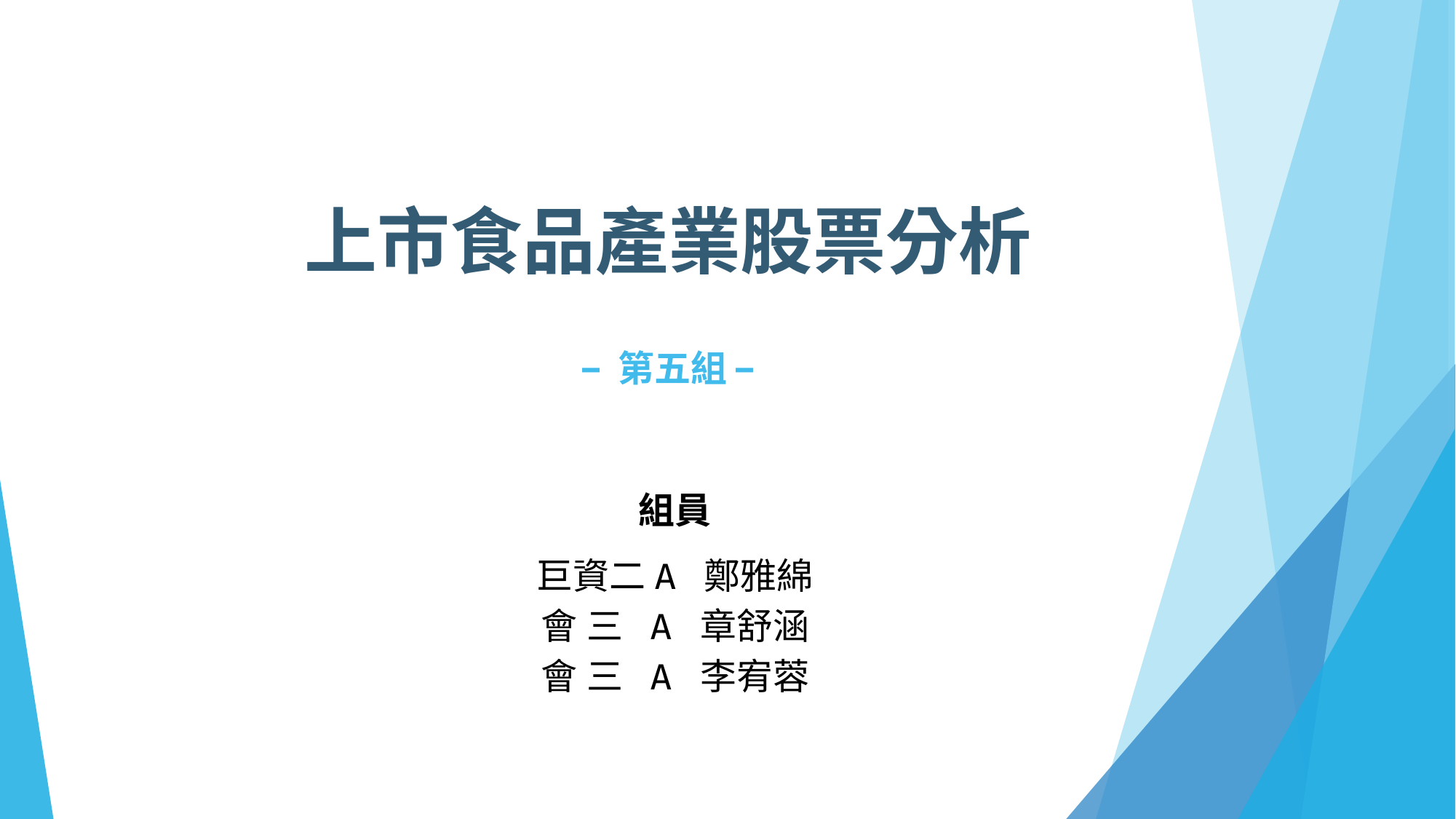

上市食品產業股票分析
― 第五組 ―
組員
巨資二A  鄭雅綿
會 三  A  章舒涵
會 三  A  李宥蓉